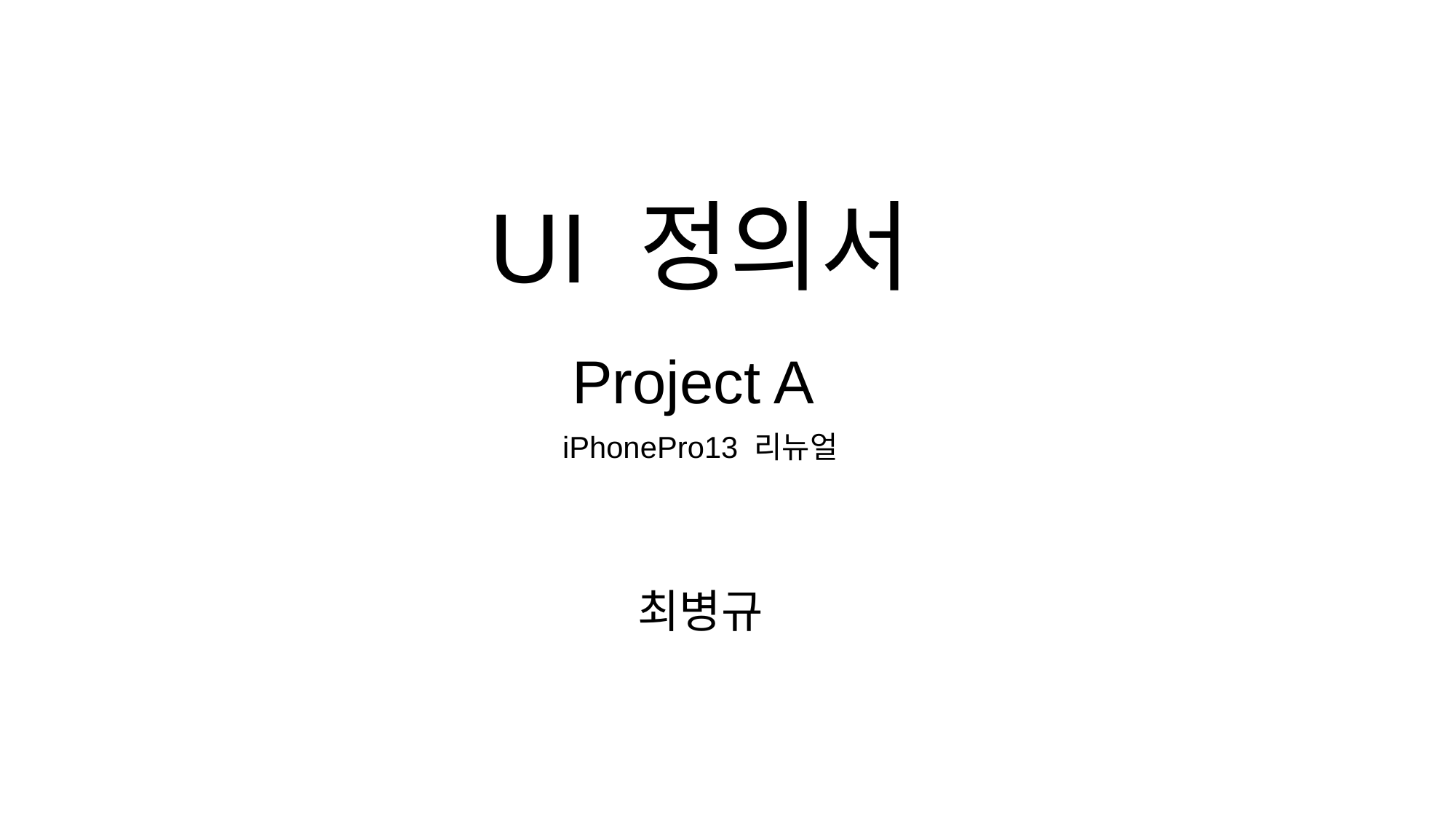

# UI 정의서
Project A
iPhonePro13 리뉴얼

최병규